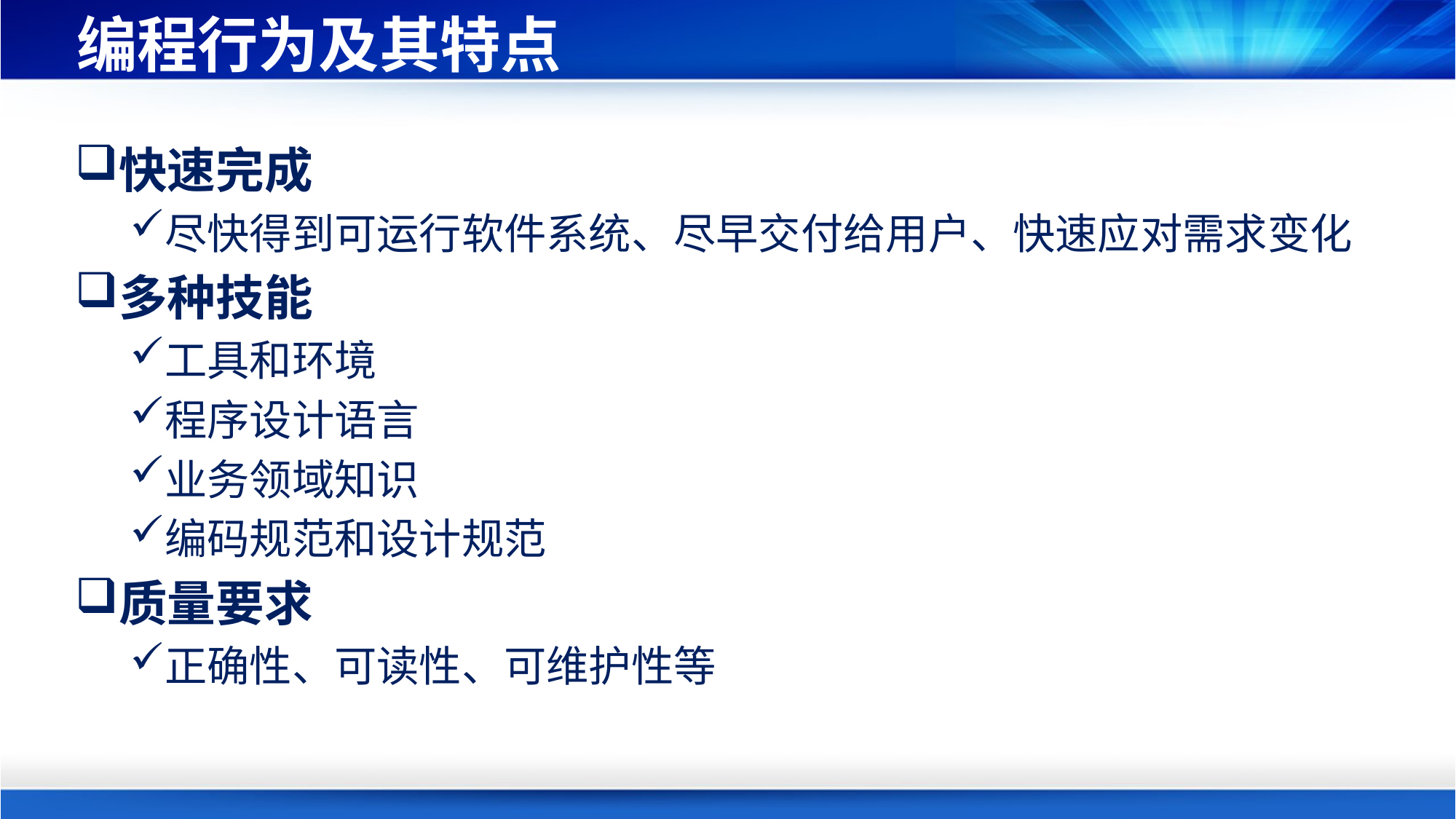

# 编程行为及其特点
快速完成
尽快得到可运行软件系统、尽早交付给用户、快速应对需求变化
多种技能
工具和环境
程序设计语言
业务领域知识
编码规范和设计规范
质量要求
正确性、可读性、可维护性等